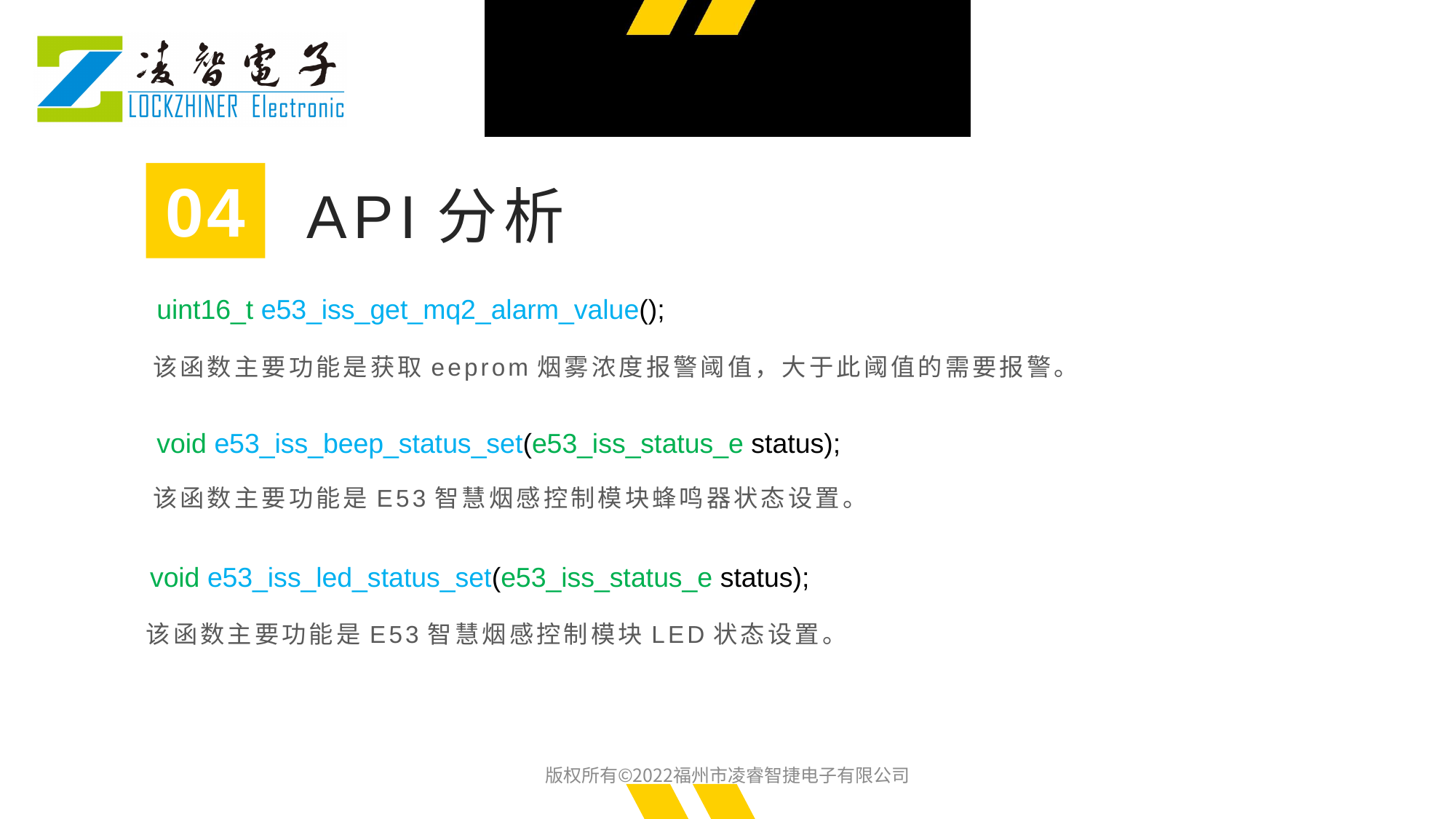

04
API分析
uint16_t e53_iss_get_mq2_alarm_value();
该函数主要功能是获取eeprom烟雾浓度报警阈值，大于此阈值的需要报警。
void e53_iss_beep_status_set(e53_iss_status_e status);
该函数主要功能是E53智慧烟感控制模块蜂鸣器状态设置。
void e53_iss_led_status_set(e53_iss_status_e status);
该函数主要功能是E53智慧烟感控制模块LED状态设置。
版权所有©2022福州市凌睿智捷电子有限公司
8